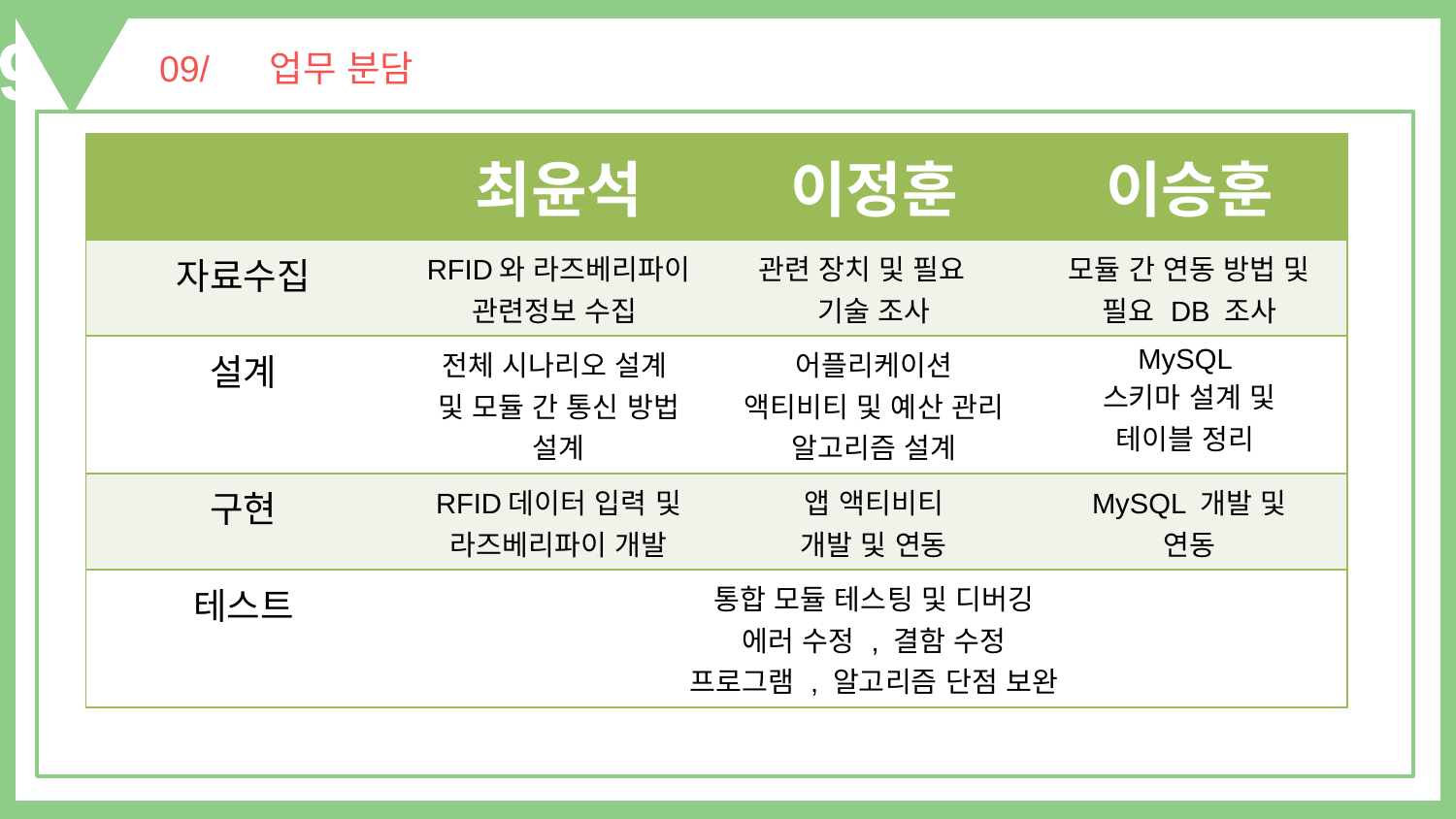

9
09/     업무 분담
|  | 최윤석 | 이정훈 | 이승훈 |
| --- | --- | --- | --- |
| 자료수집 | RFID와 라즈베리파이 관련정보 수집 | 관련 장치 및 필요 기술 조사 | 모듈 간 연동 방법 및 필요 DB 조사 |
| 설계 | 전체 시나리오 설계 및 모듈 간 통신 방법 설계 | 어플리케이션 액티비티 및 예산 관리 알고리즘 설계 | MySQL 스키마 설계 및 테이블 정리 |
| 구현 | RFID데이터 입력 및 라즈베리파이 개발 | 앱 액티비티 개발 및 연동 | MySQL 개발 및 연동 |
| 테스트 | 통합 모듈 테스팅 및 디버깅 에러 수정 , 결함 수정 프로그램 , 알고리즘 단점 보완 |  |  |